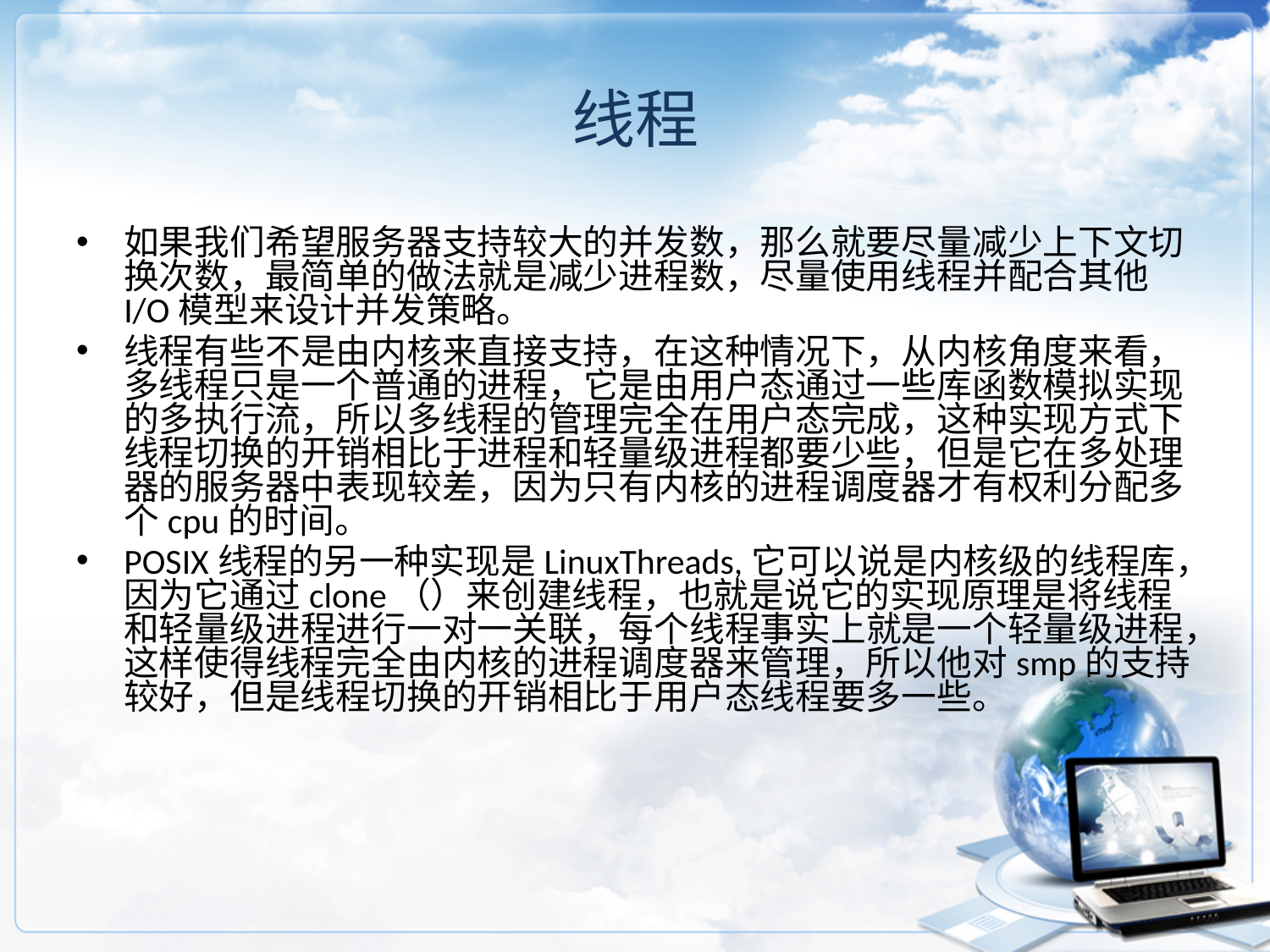

# 线程
如果我们希望服务器支持较大的并发数，那么就要尽量减少上下文切换次数，最简单的做法就是减少进程数，尽量使用线程并配合其他I/O模型来设计并发策略。
线程有些不是由内核来直接支持，在这种情况下，从内核角度来看，多线程只是一个普通的进程，它是由用户态通过一些库函数模拟实现的多执行流，所以多线程的管理完全在用户态完成，这种实现方式下线程切换的开销相比于进程和轻量级进程都要少些，但是它在多处理器的服务器中表现较差，因为只有内核的进程调度器才有权利分配多个cpu的时间。
POSIX线程的另一种实现是LinuxThreads,它可以说是内核级的线程库，因为它通过clone（）来创建线程，也就是说它的实现原理是将线程和轻量级进程进行一对一关联，每个线程事实上就是一个轻量级进程，这样使得线程完全由内核的进程调度器来管理，所以他对smp的支持较好，但是线程切换的开销相比于用户态线程要多一些。